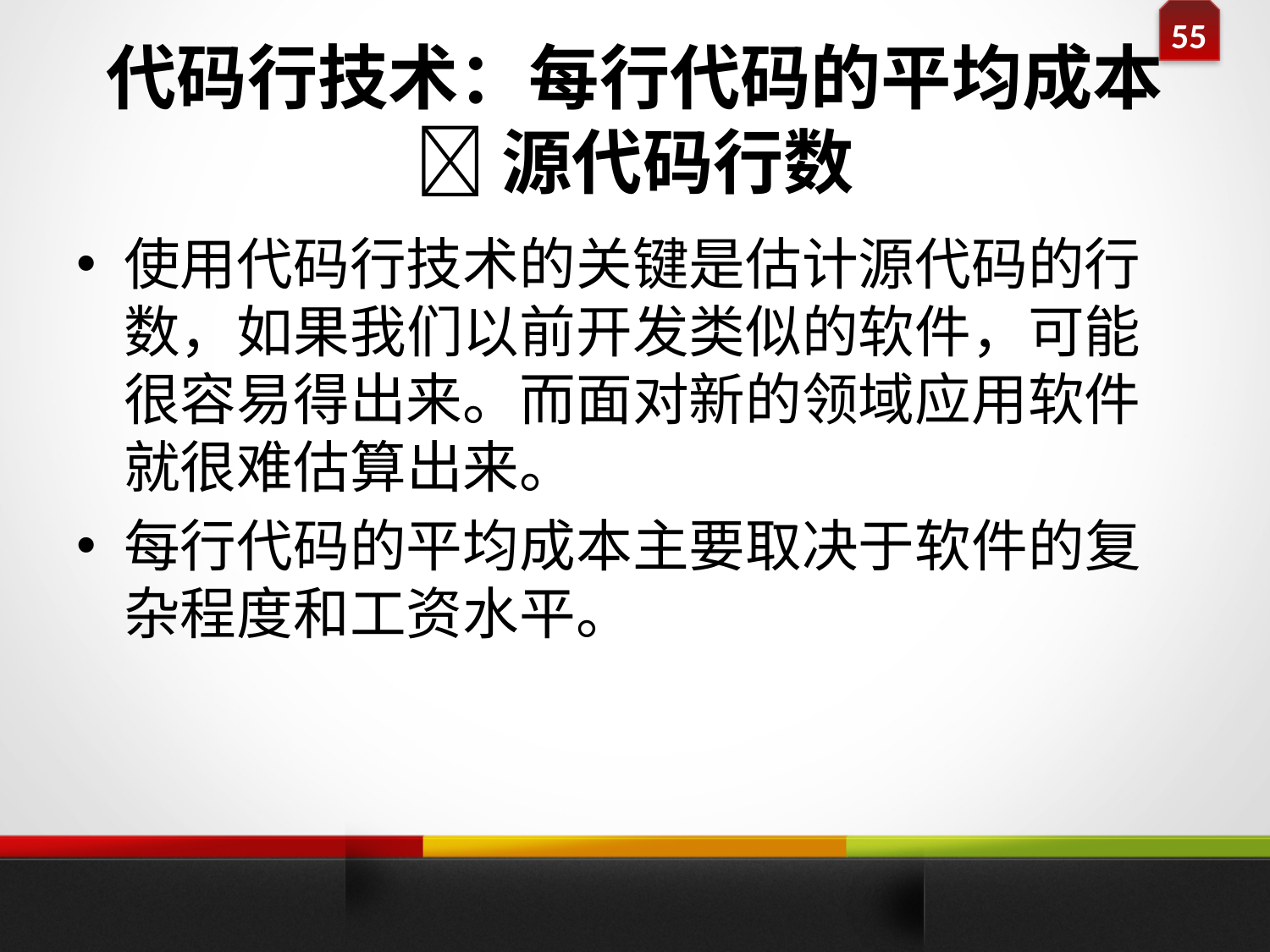

# 代码行技术：每行代码的平均成本 × 源代码行数
使用代码行技术的关键是估计源代码的行数，如果我们以前开发类似的软件，可能很容易得出来。而面对新的领域应用软件就很难估算出来。
每行代码的平均成本主要取决于软件的复杂程度和工资水平。